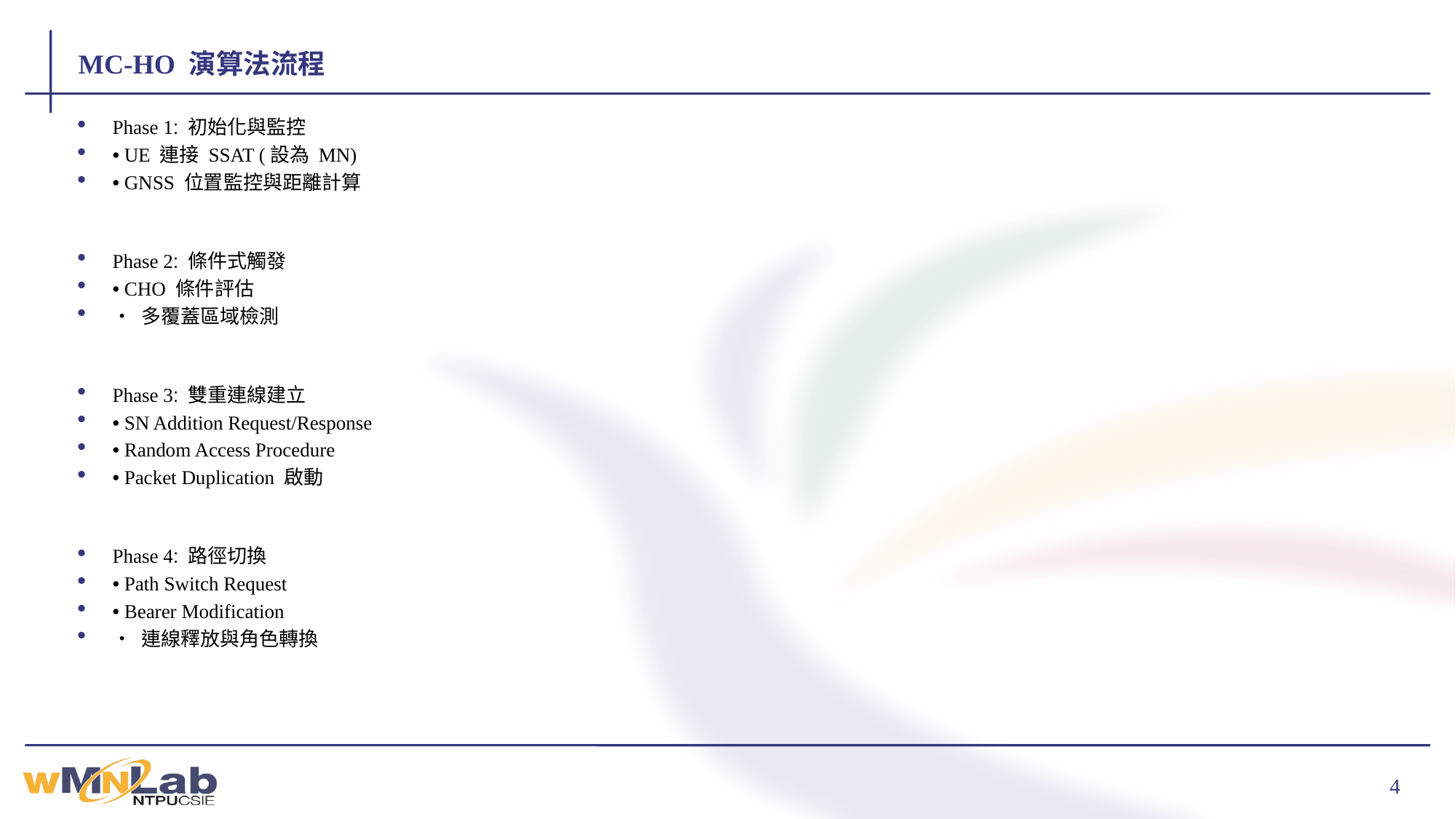

# MC-HO 演算法流程
Phase 1: 初始化與監控
• UE 連接 SSAT (設為 MN)
• GNSS 位置監控與距離計算

Phase 2: 條件式觸發
• CHO 條件評估
• 多覆蓋區域檢測

Phase 3: 雙重連線建立
• SN Addition Request/Response
• Random Access Procedure
• Packet Duplication 啟動

Phase 4: 路徑切換
• Path Switch Request
• Bearer Modification
• 連線釋放與角色轉換